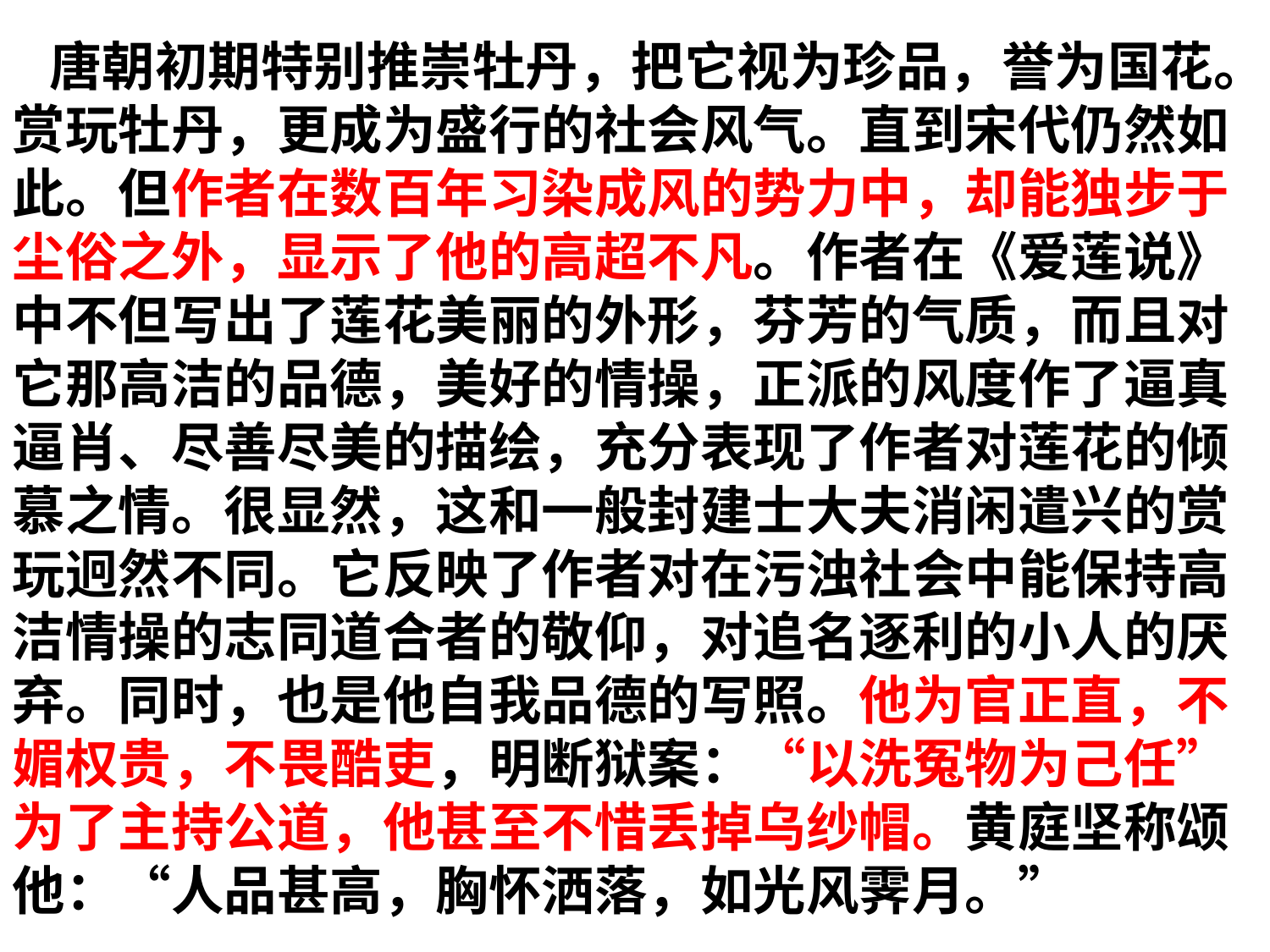

唐朝初期特别推崇牡丹，把它视为珍品，誉为国花。赏玩牡丹，更成为盛行的社会风气。直到宋代仍然如此。但作者在数百年习染成风的势力中，却能独步于尘俗之外，显示了他的高超不凡。作者在《爱莲说》中不但写出了莲花美丽的外形，芬芳的气质，而且对它那高洁的品德，美好的情操，正派的风度作了逼真逼肖、尽善尽美的描绘，充分表现了作者对莲花的倾慕之情。很显然，这和一般封建士大夫消闲遣兴的赏玩迥然不同。它反映了作者对在污浊社会中能保持高洁情操的志同道合者的敬仰，对追名逐利的小人的厌弃。同时，也是他自我品德的写照。他为官正直，不媚权贵，不畏酷吏，明断狱案：“以洗冤物为己任”为了主持公道，他甚至不惜丢掉乌纱帽。黄庭坚称颂他：“人品甚高，胸怀洒落，如光风霁月。”